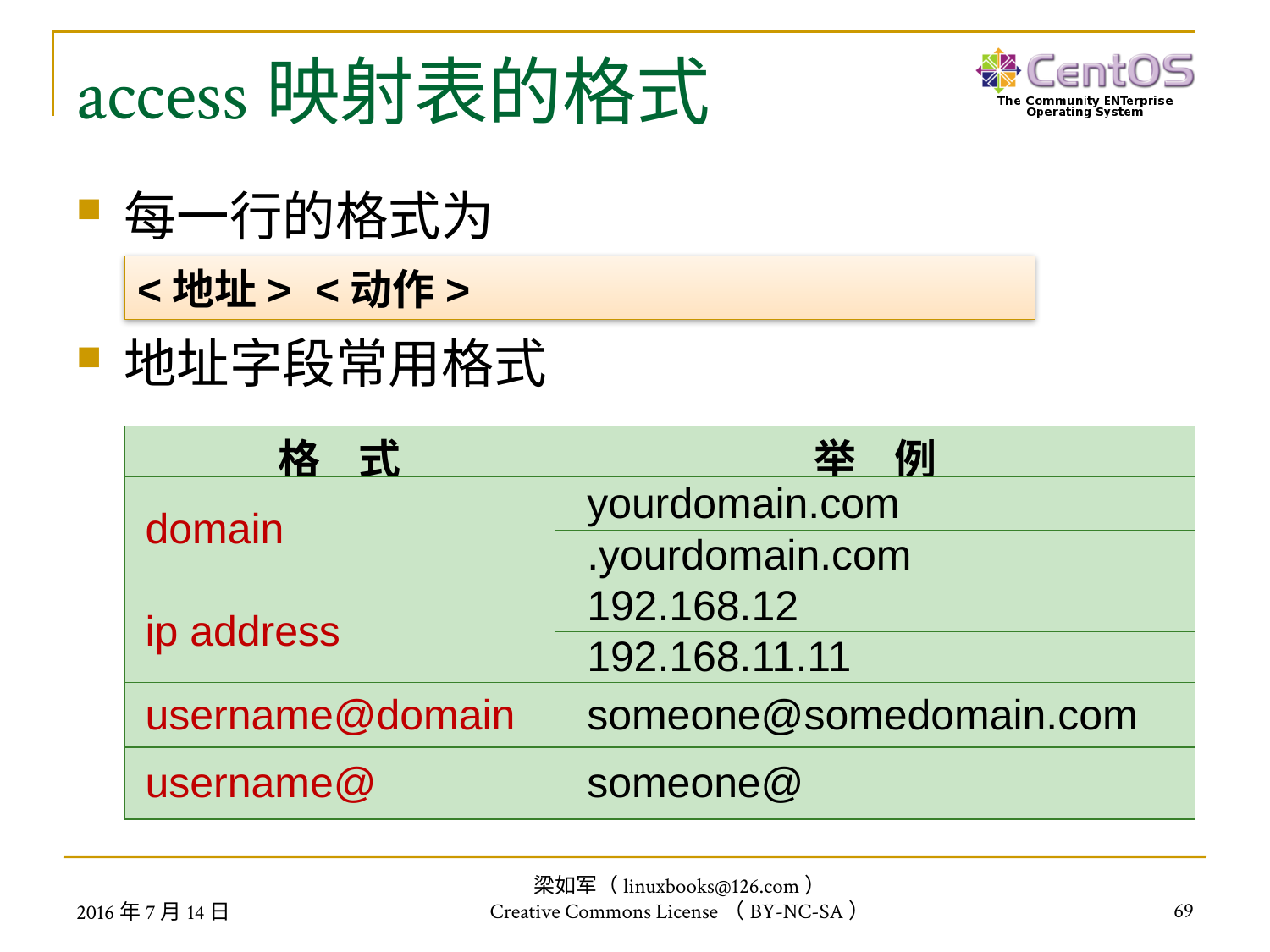

# access映射表的格式
每一行的格式为

地址字段常用格式
<地址>  <动作>
| 格 式 | 举 例 |
| --- | --- |
| domain | yourdomain.com |
|  | .yourdomain.com |
| ip address | 192.168.12 |
|  | 192.168.11.11 |
| username@domain | someone@somedomain.com |
| username@ | someone@ |
梁如军（linuxbooks@126.com）
Creative Commons License（BY-NC-SA）
2016年7月14日
69